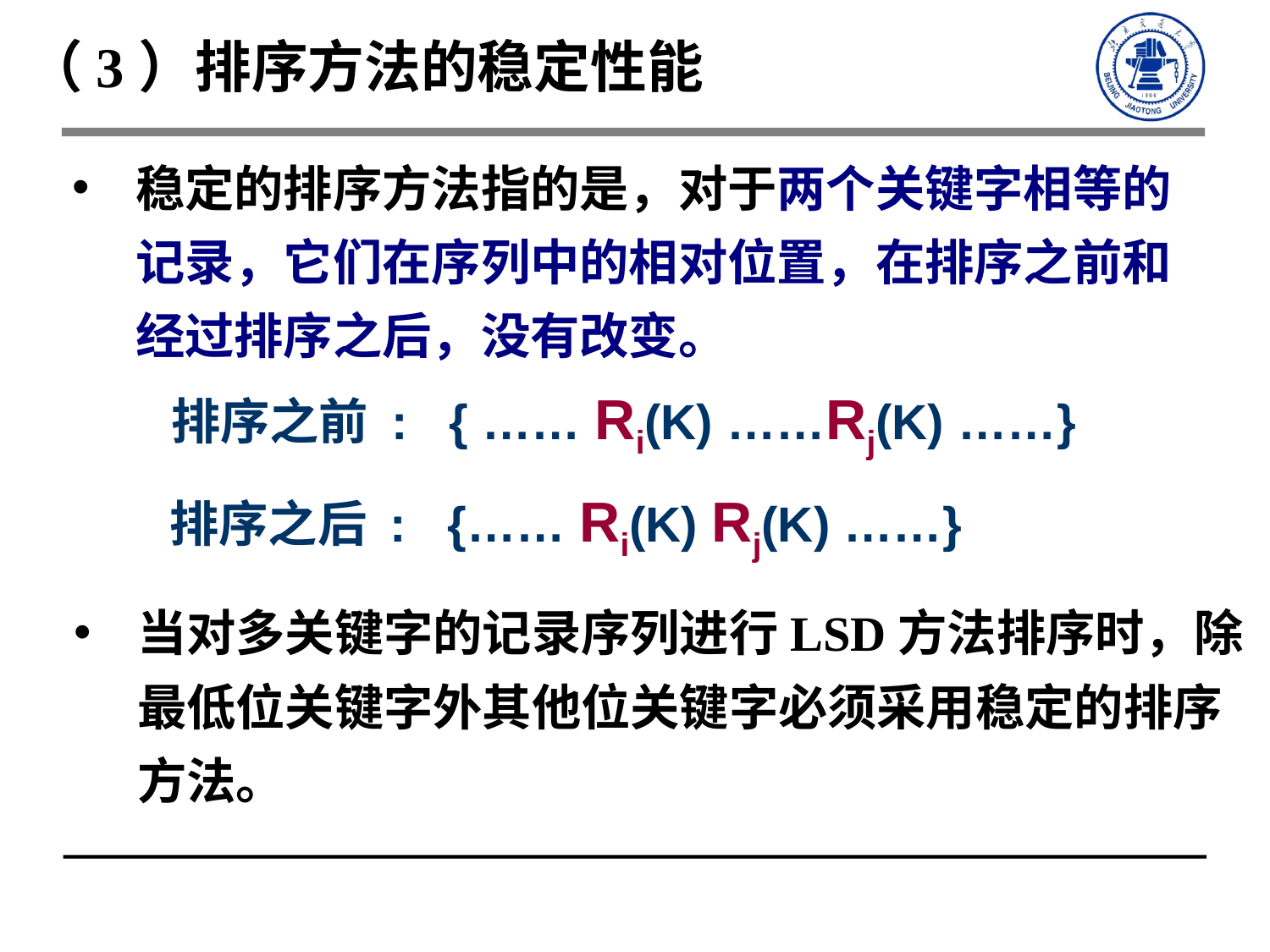

（3）排序方法的稳定性能
稳定的排序方法指的是，对于两个关键字相等的记录，它们在序列中的相对位置，在排序之前和经过排序之后，没有改变。
排序之前 :   { …… Ri(K) ……Rj(K) ……}
排序之后 :   {…… Ri(K) Rj(K) ……}
当对多关键字的记录序列进行LSD方法排序时，除最低位关键字外其他位关键字必须采用稳定的排序方法。